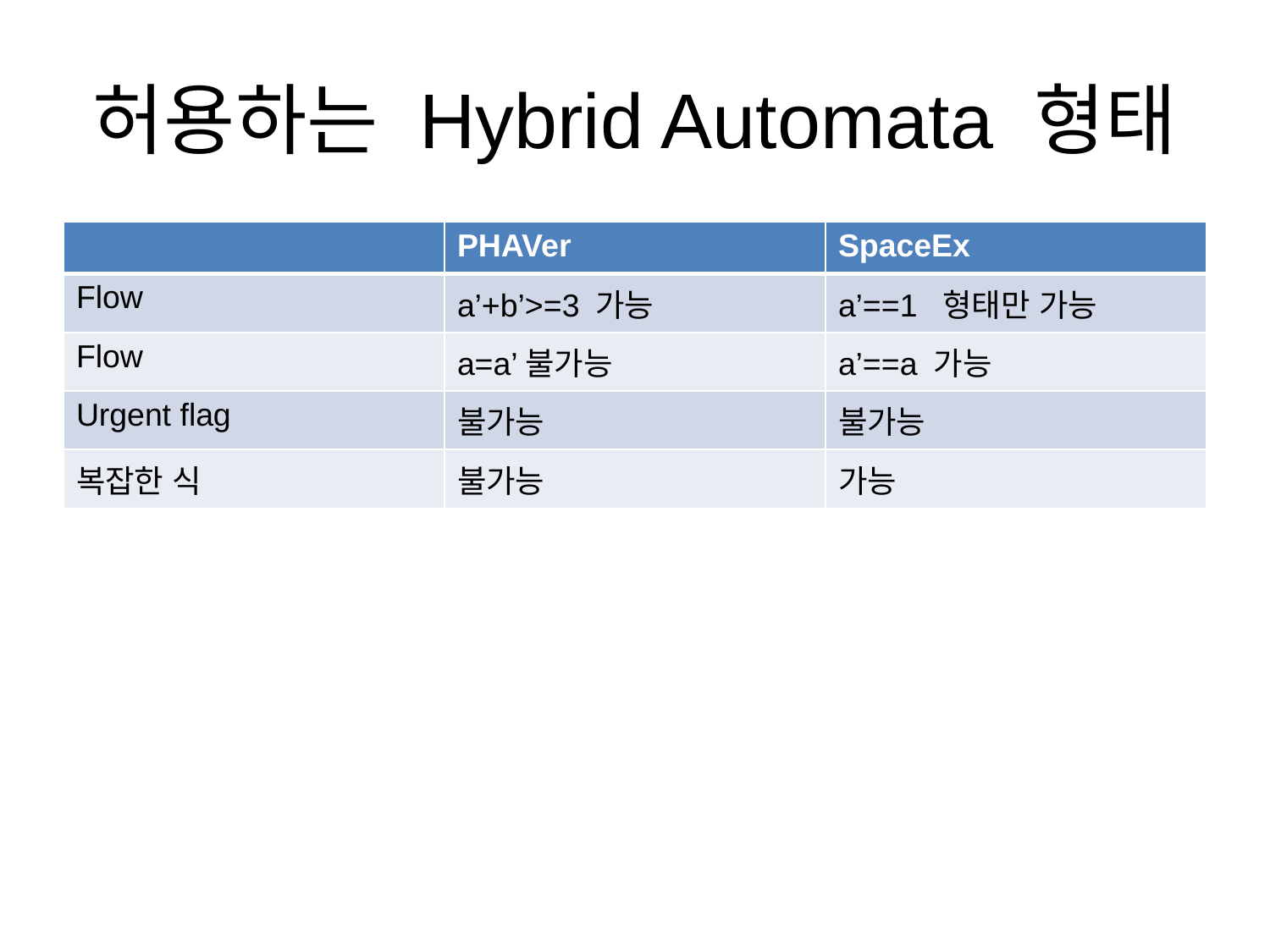

# 허용하는 Hybrid Automata 형태
|  | PHAVer | SpaceEx |
| --- | --- | --- |
| Flow | a’+b’>=3 가능 | a’==1 형태만 가능 |
| Flow | a=a’불가능 | a’==a 가능 |
| Urgent flag | 불가능 | 불가능 |
| 복잡한 식 | 불가능 | 가능 |